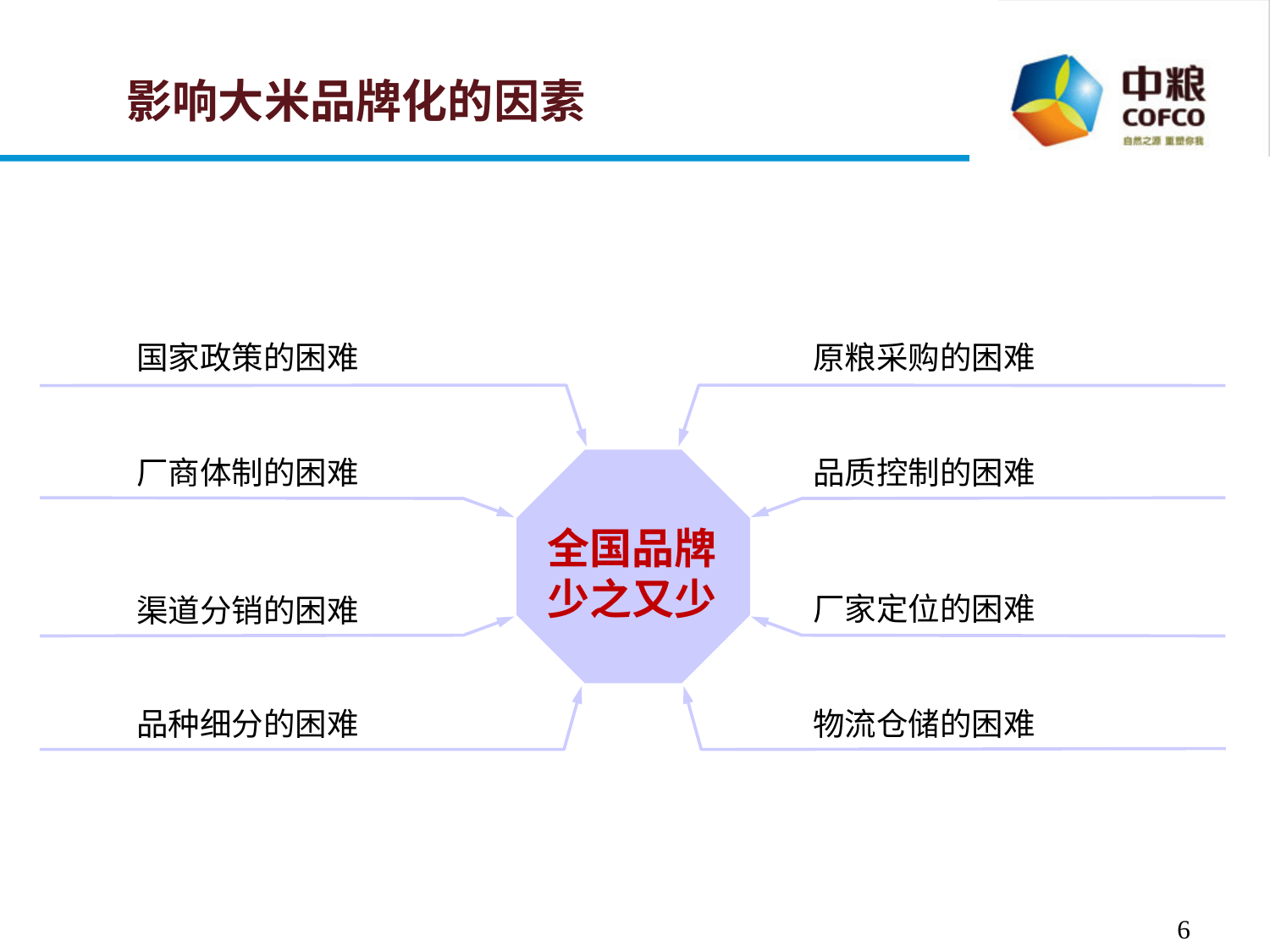

# 影响大米品牌化的因素
国家政策的困难
原粮采购的困难

厂商体制的困难
品质控制的困难

全国品牌少之又少
厂家定位的困难
渠道分销的困难

品种细分的困难
物流仓储的困难